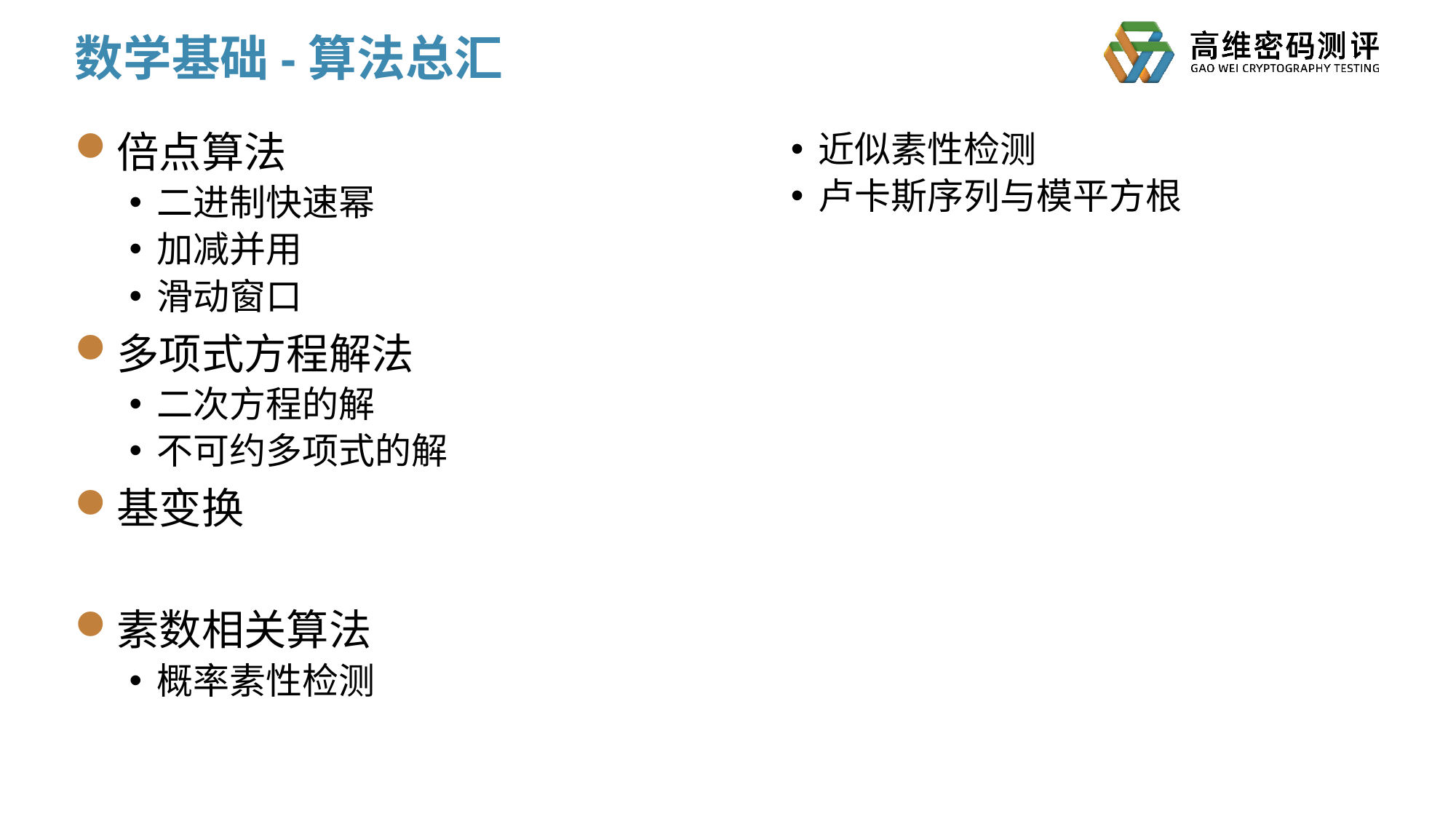

# 数学基础-算法总汇
倍点算法
二进制快速幂
加减并用
滑动窗口
多项式方程解法
二次方程的解
不可约多项式的解
基变换

素数相关算法
概率素性检测
近似素性检测
卢卡斯序列与模平方根